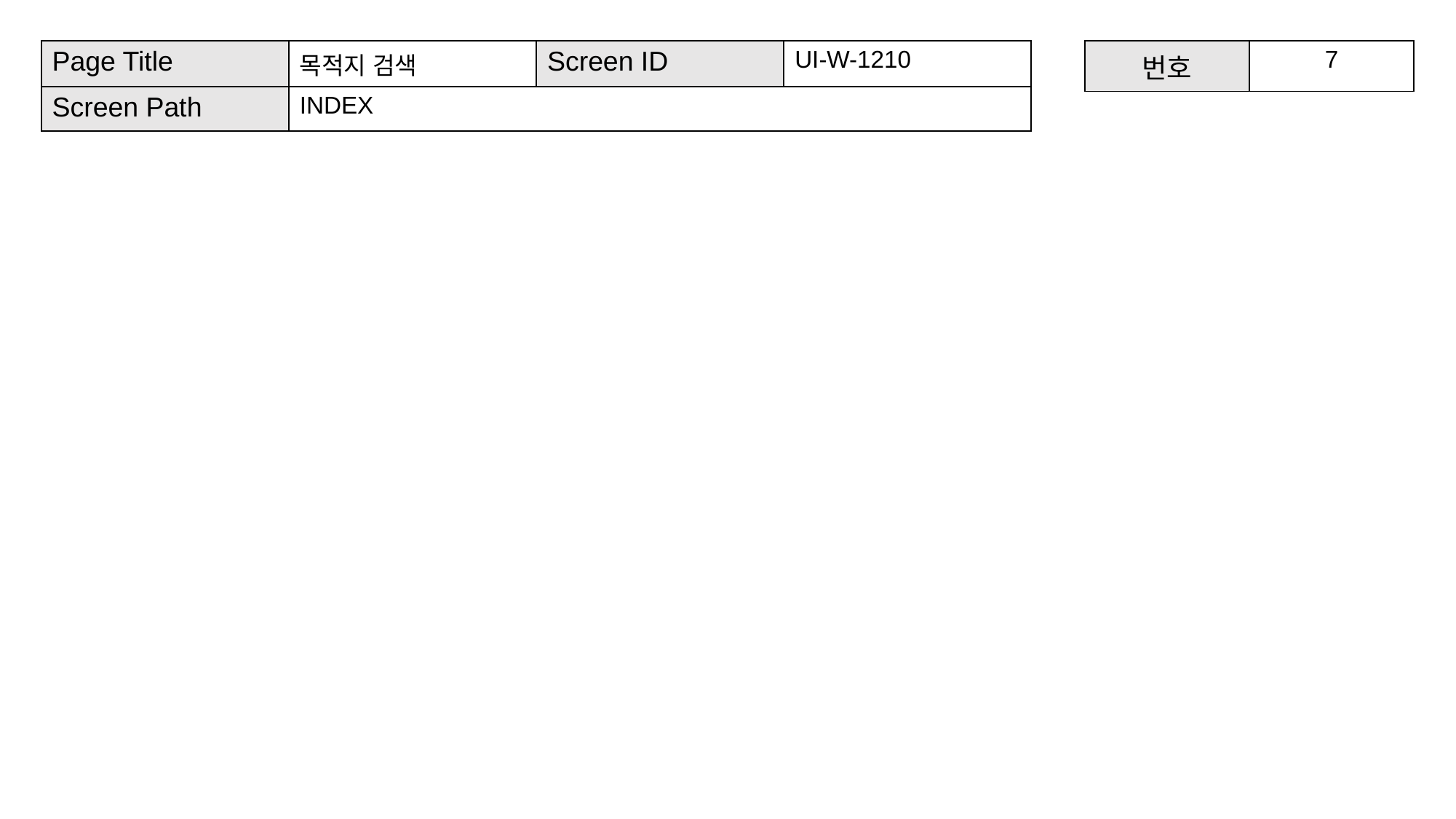

| Page Title | 목적지 검색 | Screen ID | UI-W-1210 |
| --- | --- | --- | --- |
| Screen Path | INDEX |  |  |
| 번호 | 7 |
| --- | --- |